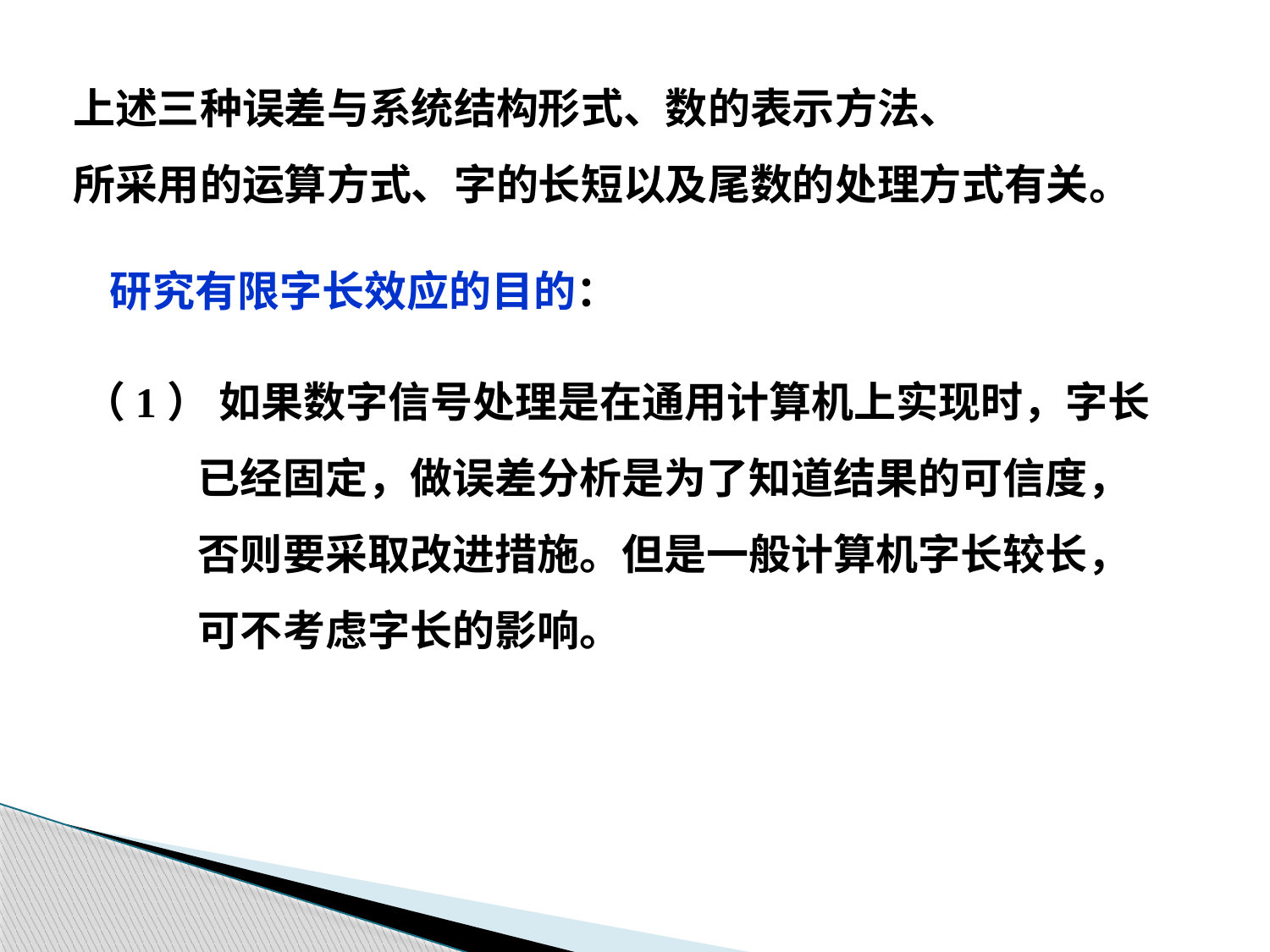

上述三种误差与系统结构形式、数的表示方法、
所采用的运算方式、字的长短以及尾数的处理方式有关。
研究有限字长效应的目的：
（1） 如果数字信号处理是在通用计算机上实现时，字长
           已经固定，做误差分析是为了知道结果的可信度，
           否则要采取改进措施。但是一般计算机字长较长，
           可不考虑字长的影响。